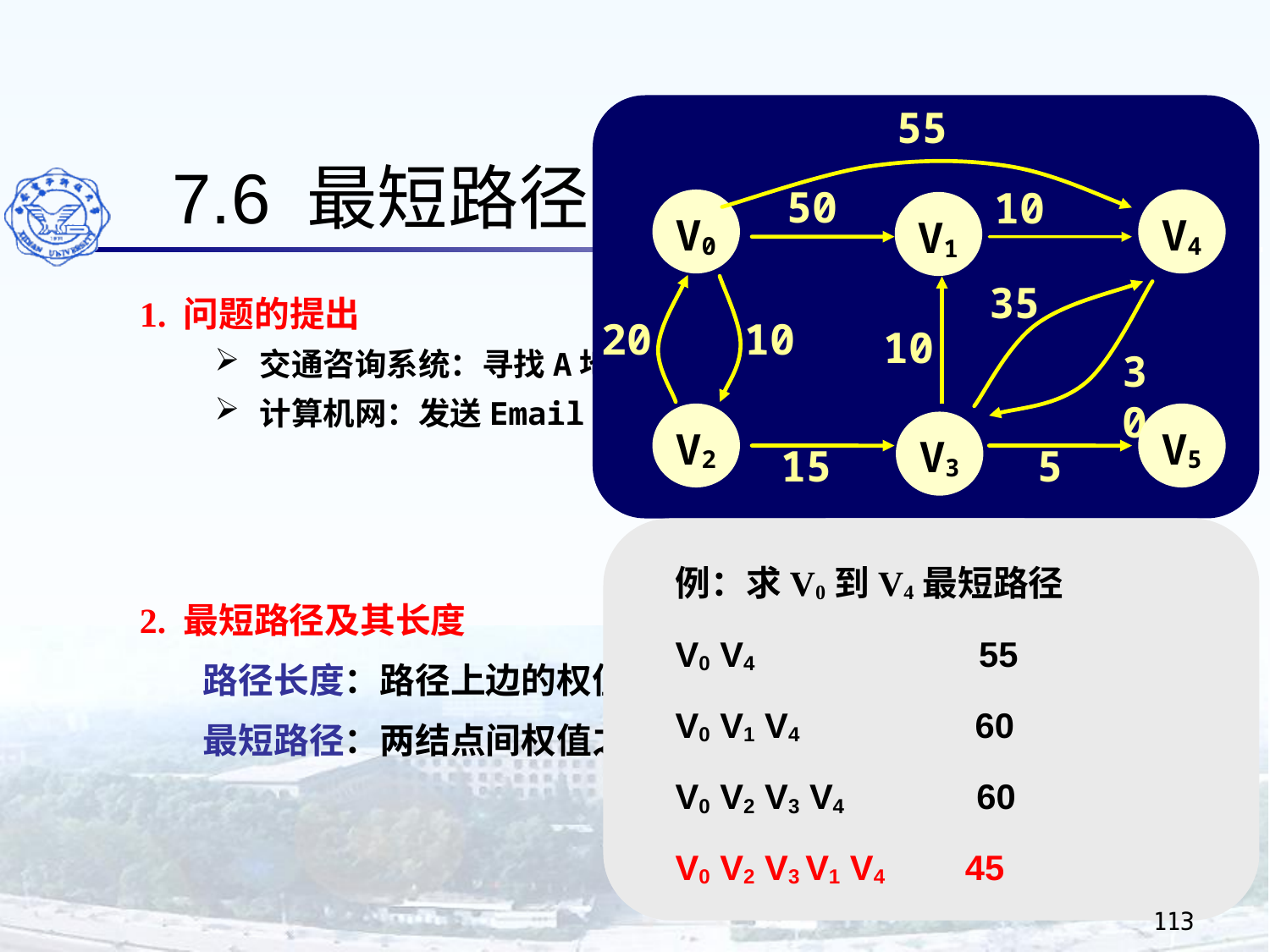

7.6 最短路径

55

50
10
V0
V4
V1

35

20
10
10
30
V2
V5
V3
15
5

1. 问题的提出
交通咨询系统：寻找A地点到B地点的最短路径
计算机网：发送Email节省费用，A到B沿最短路径传送
例：求V0到V4最短路径
V0 V4                       55
V0 V1 V4                  60
V0 V2 V3 V4              60
V0 V2 V3 V1 V4              45
2. 最短路径及其长度
路径长度：路径上边的权值之和
最短路径：两结点间权值之和最小的路径
113